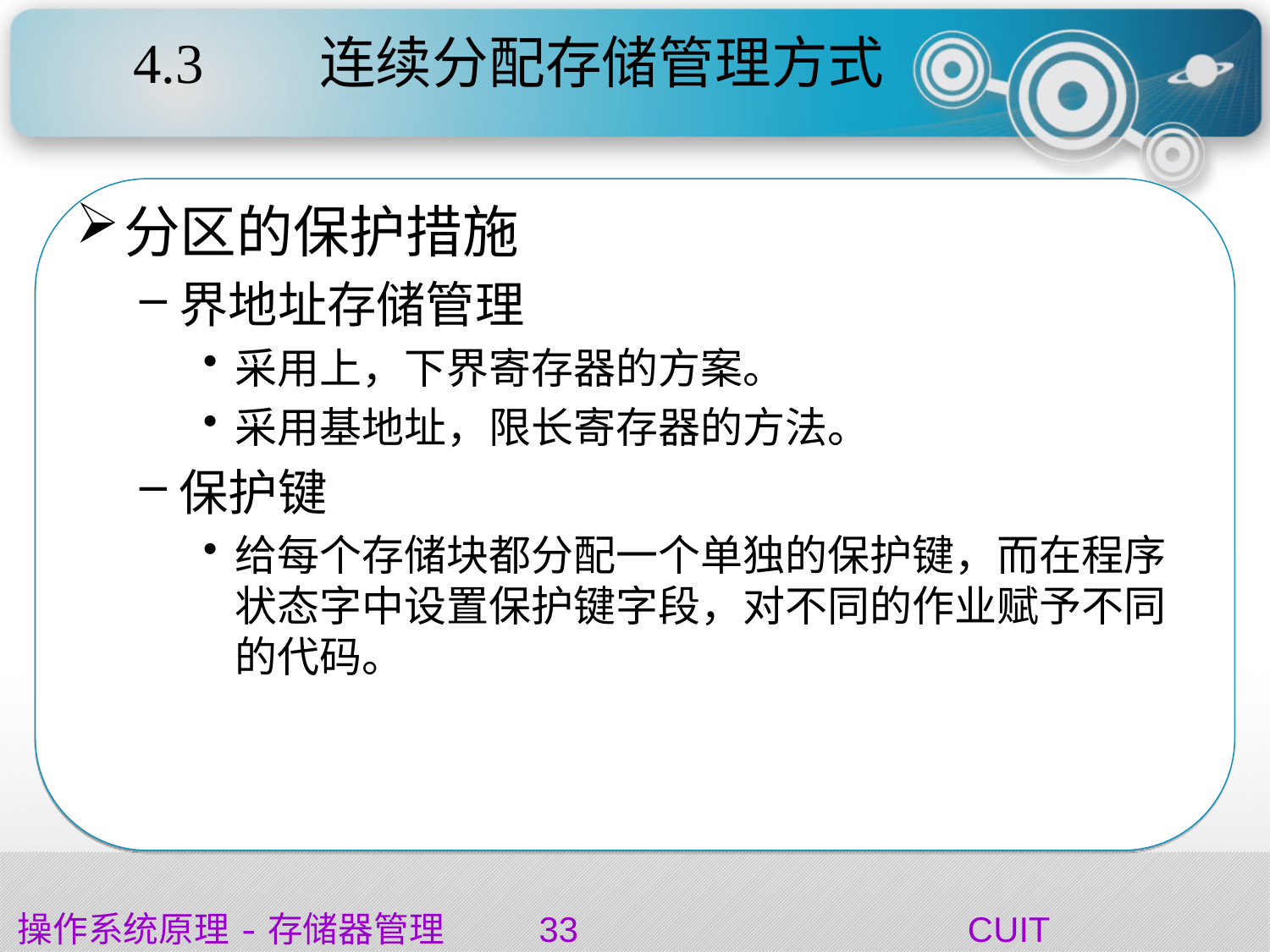

# 4.3   连续分配存储管理方式
分区的保护措施
界地址存储管理
采用上，下界寄存器的方案。
采用基地址，限长寄存器的方法。
保护键
给每个存储块都分配一个单独的保护键，而在程序状态字中设置保护键字段，对不同的作业赋予不同的代码。